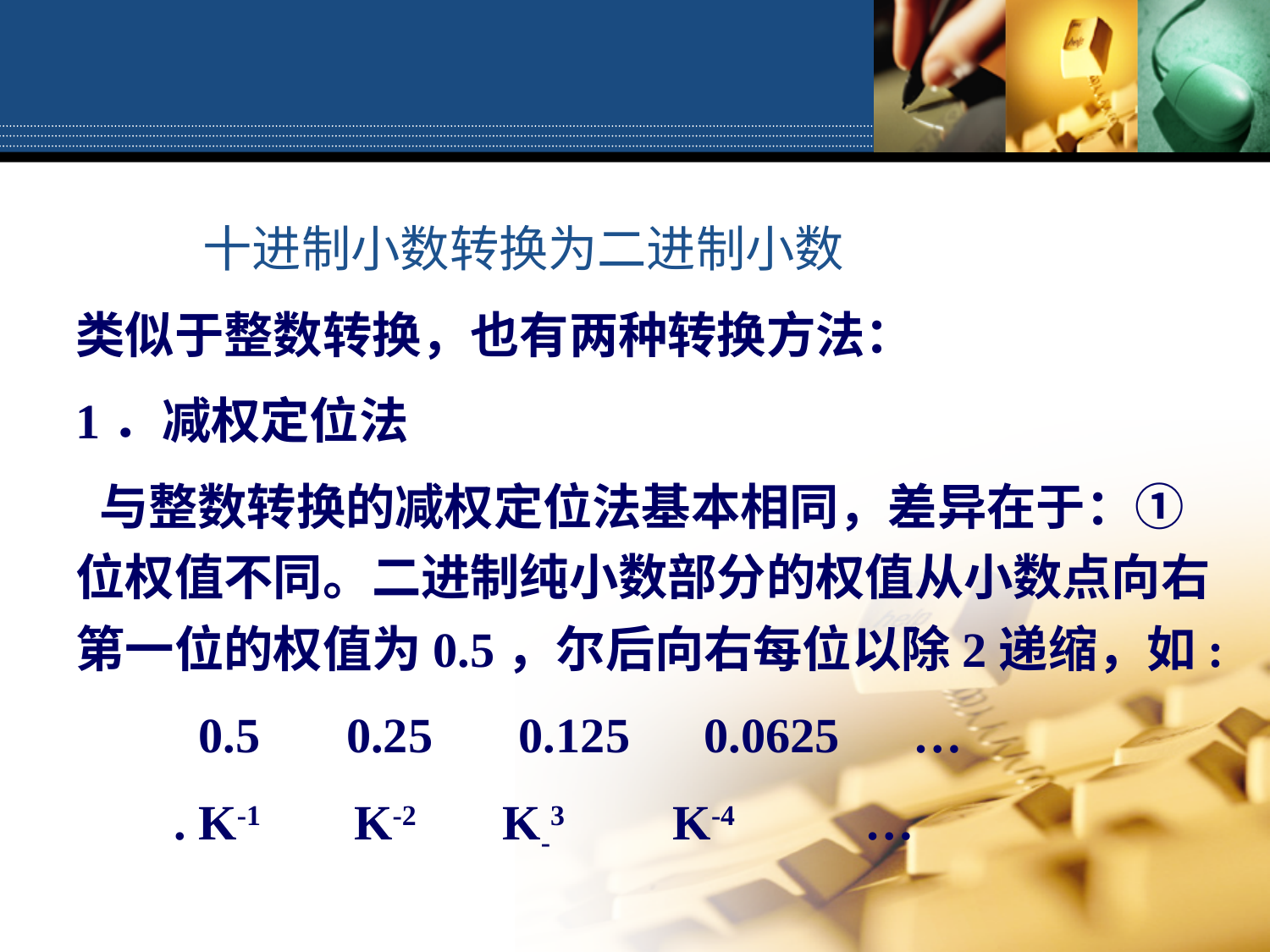

#
十进制小数转换为二进制小数
类似于整数转换，也有两种转换方法：
1．减权定位法
 与整数转换的减权定位法基本相同，差异在于：①位权值不同。二进制纯小数部分的权值从小数点向右第一位的权值为0.5，尔后向右每位以除2递缩，如:
          0.5       0.25       0.125      0.0625      …
        . K-1        K-2            K-3               K-4                  …